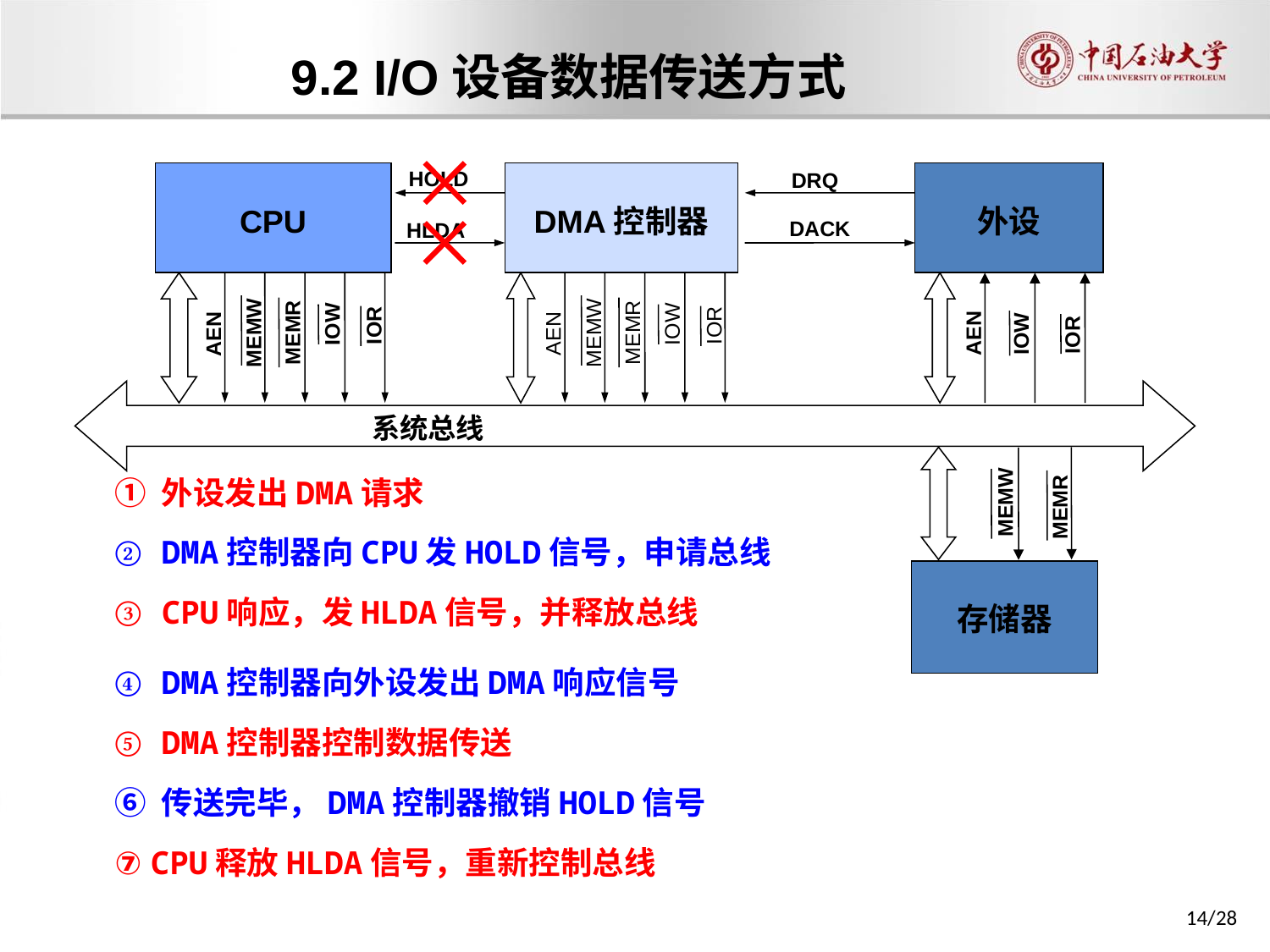

9.2 I/O设备数据传送方式

CPU

DMA控制器

外设
HOLD
DRQ

DACK
HLDA

IOW
IOW
IOR
IOR
AEN
AEN
MEMR
MEMR
MEMW
MEMW
IOW
AEN
IOR

系统总线

① 外设发出DMA请求
MEMW
MEMR
② DMA控制器向CPU发HOLD信号，申请总线

存储器
③ CPU响应，发HLDA信号，并释放总线
④ DMA控制器向外设发出DMA响应信号
⑤ DMA控制器控制数据传送
⑥ 传送完毕，DMA控制器撤销HOLD信号
⑦ CPU释放HLDA信号，重新控制总线
14/28